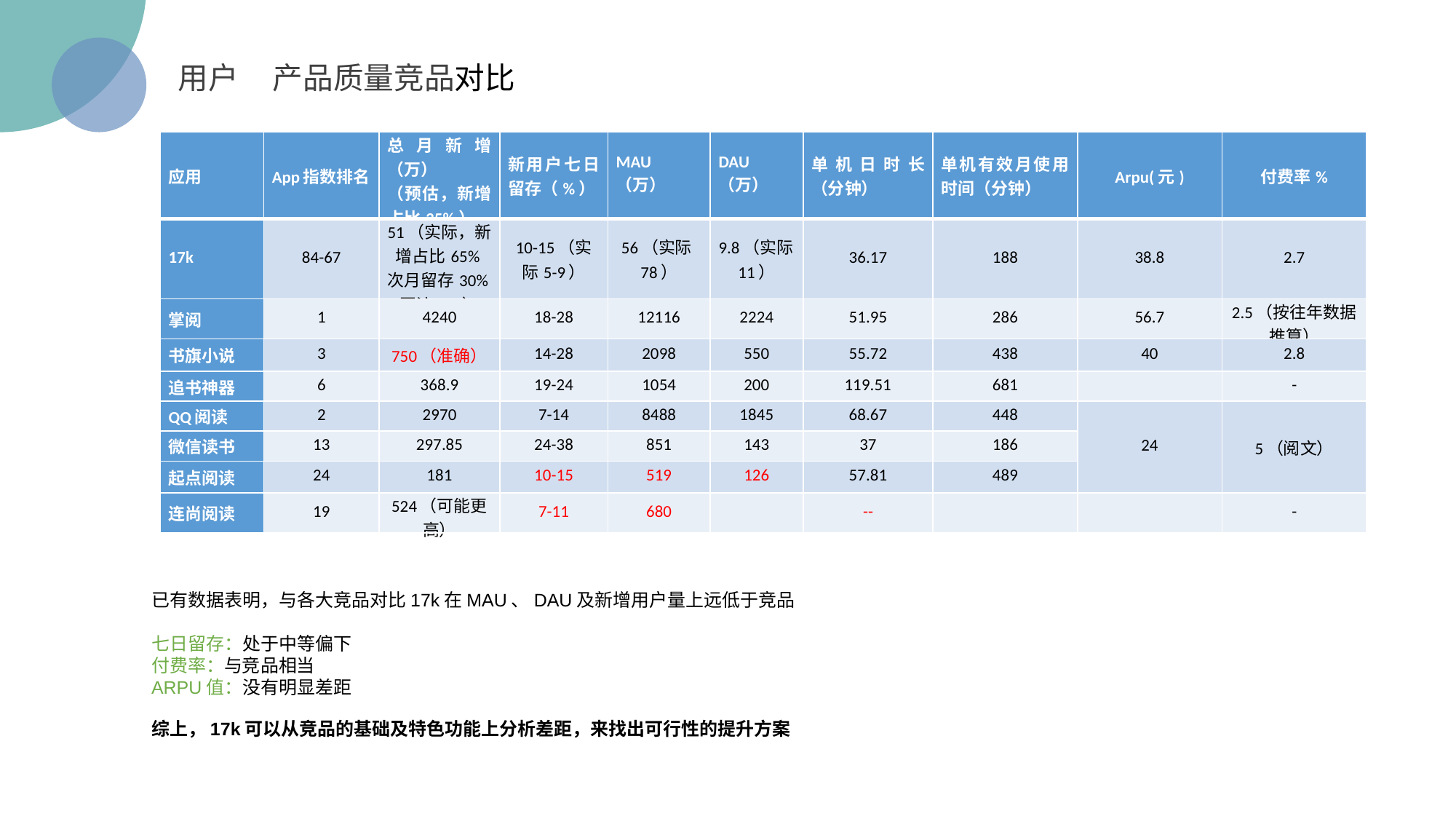

用户     产品质量竞品对比
| 应用 | App指数排名 | 总月新增（万） （预估，新增占比35%） | 新用户七日留存（%） | MAU（万） | DAU（万） | 单机日时长（分钟） | 单机有效月使用时间（分钟） | Arpu(元) | 付费率% |
| --- | --- | --- | --- | --- | --- | --- | --- | --- | --- |
| 17k | 84-67 | 51（实际，新增占比65%次月留存30%回流5%） | 10-15（实际5-9） | 56（实际78） | 9.8（实际11） | 36.17 | 188 | 38.8 | 2.7 |
| 掌阅 | 1 | 4240 | 18-28 | 12116 | 2224 | 51.95 | 286 | 56.7 | 2.5（按往年数据推算） |
| 书旗小说 | 3 | 750（准确） | 14-28 | 2098 | 550 | 55.72 | 438 | 40 | 2.8 |
| 追书神器 | 6 | 368.9 | 19-24 | 1054 | 200 | 119.51 | 681 |  | - |
| QQ阅读 | 2 | 2970 | 7-14 | 8488 | 1845 | 68.67 | 448 | 24 | 5（阅文） |
| 微信读书 | 13 | 297.85 | 24-38 | 851 | 143 | 37 | 186 |  |  |
| 起点阅读 | 24 | 181 | 10-15 | 519 | 126 | 57.81 | 489 |  |  |
| 连尚阅读 | 19 | 524（可能更高） | 7-11 | 680 |  | -- |  |  | - |
已有数据表明，与各大竞品对比17k在MAU、DAU及新增用户量上远低于竞品

七日留存：处于中等偏下
付费率：与竞品相当
ARPU值：没有明显差距
综上，17k可以从竞品的基础及特色功能上分析差距，来找出可行性的提升方案